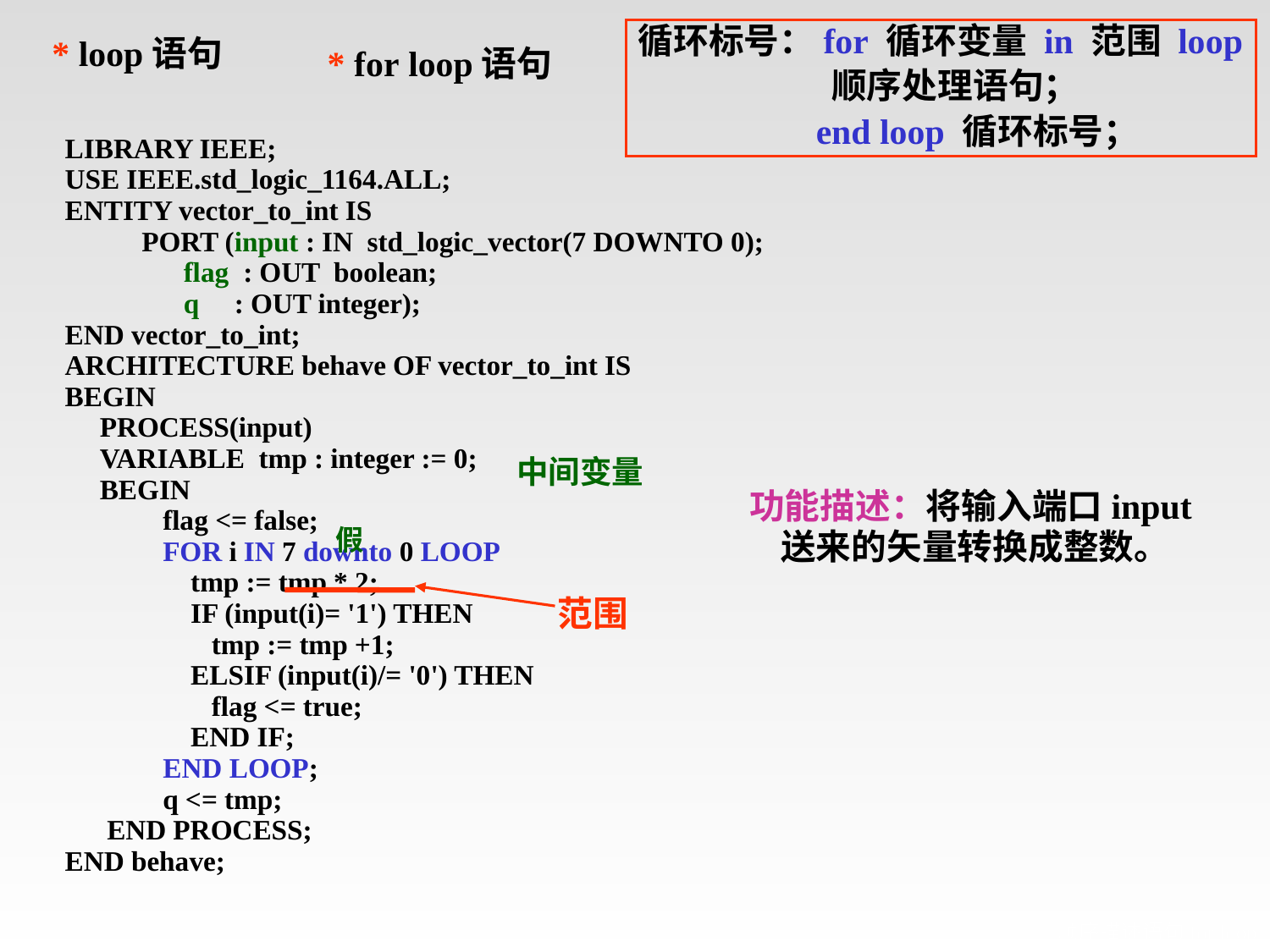

循环标号：for 循环变量 in 范围 loop
                       顺序处理语句；
                    end loop 循环标号；
* loop语句
* for loop语句

LIBRARY IEEE;
USE IEEE.std_logic_1164.ALL;
ENTITY vector_to_int IS
           PORT (input : IN  std_logic_vector(7 DOWNTO 0);
                 flag  : OUT  boolean;
                 q     : OUT integer);
END vector_to_int;
ARCHITECTURE behave OF vector_to_int IS
BEGIN
     PROCESS(input)
     VARIABLE  tmp : integer := 0;
     BEGIN
              flag <= false;
              FOR i IN 7 downto 0 LOOP
                  tmp := tmp * 2;
                  IF (input(i)= '1') THEN
                     tmp := tmp +1;
                  ELSIF (input(i)/= '0') THEN
                     flag <= true;
                  END IF;
              END LOOP;
              q <= tmp;
      END PROCESS;
END behave;
中间变量
功能描述：将输入端口input送来的矢量转换成整数。
假

范围

# 顺序描述语句for loop